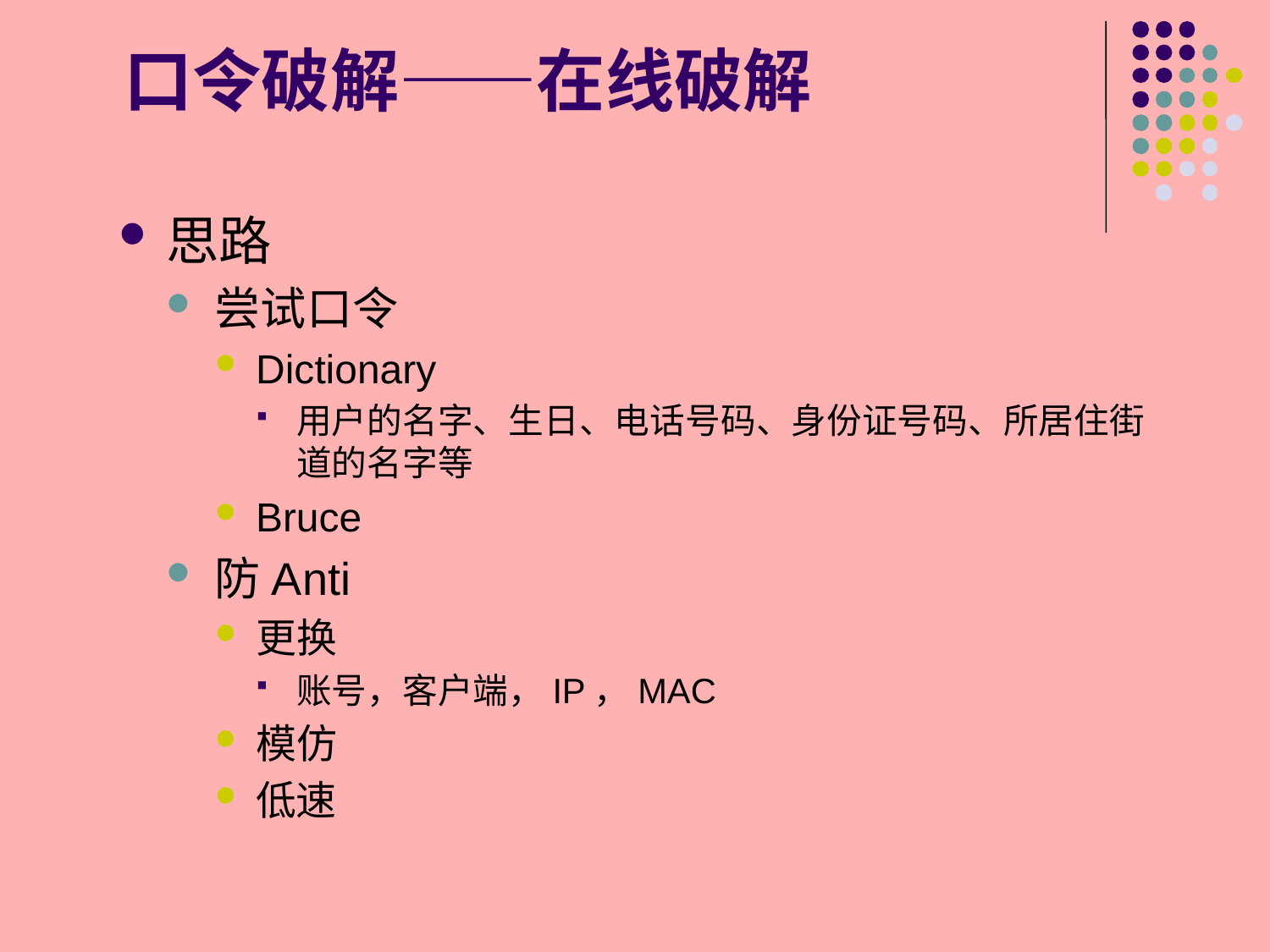

# 口令破解——在线破解
思路
尝试口令
Dictionary
用户的名字、生日、电话号码、身份证号码、所居住街道的名字等
Bruce
防Anti
更换
账号，客户端，IP，MAC
模仿
低速